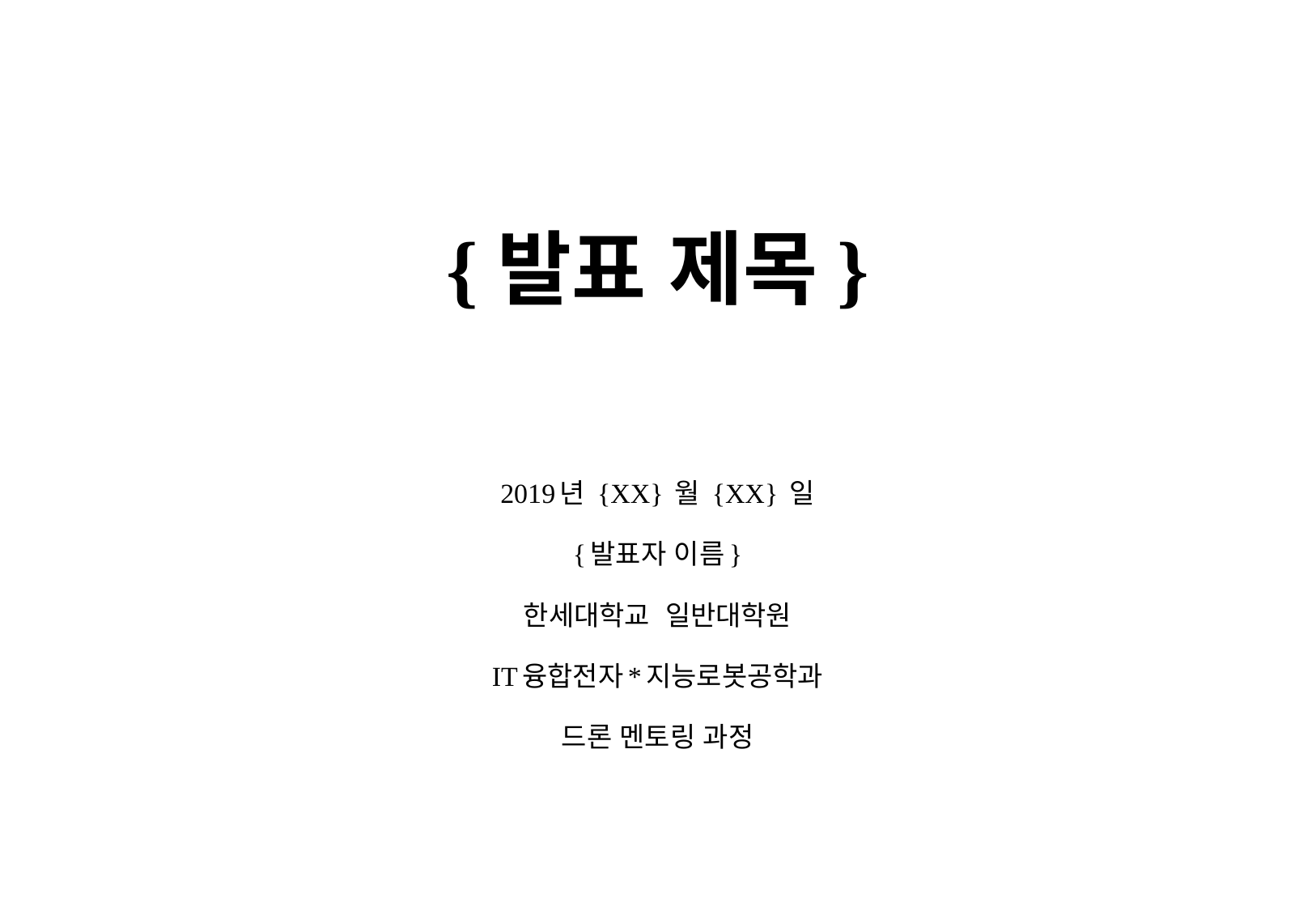

# {발표 제목}
2019년 {XX} 월 {XX} 일
{발표자 이름}
한세대학교  일반대학원
IT융합전자*지능로봇공학과
드론 멘토링 과정